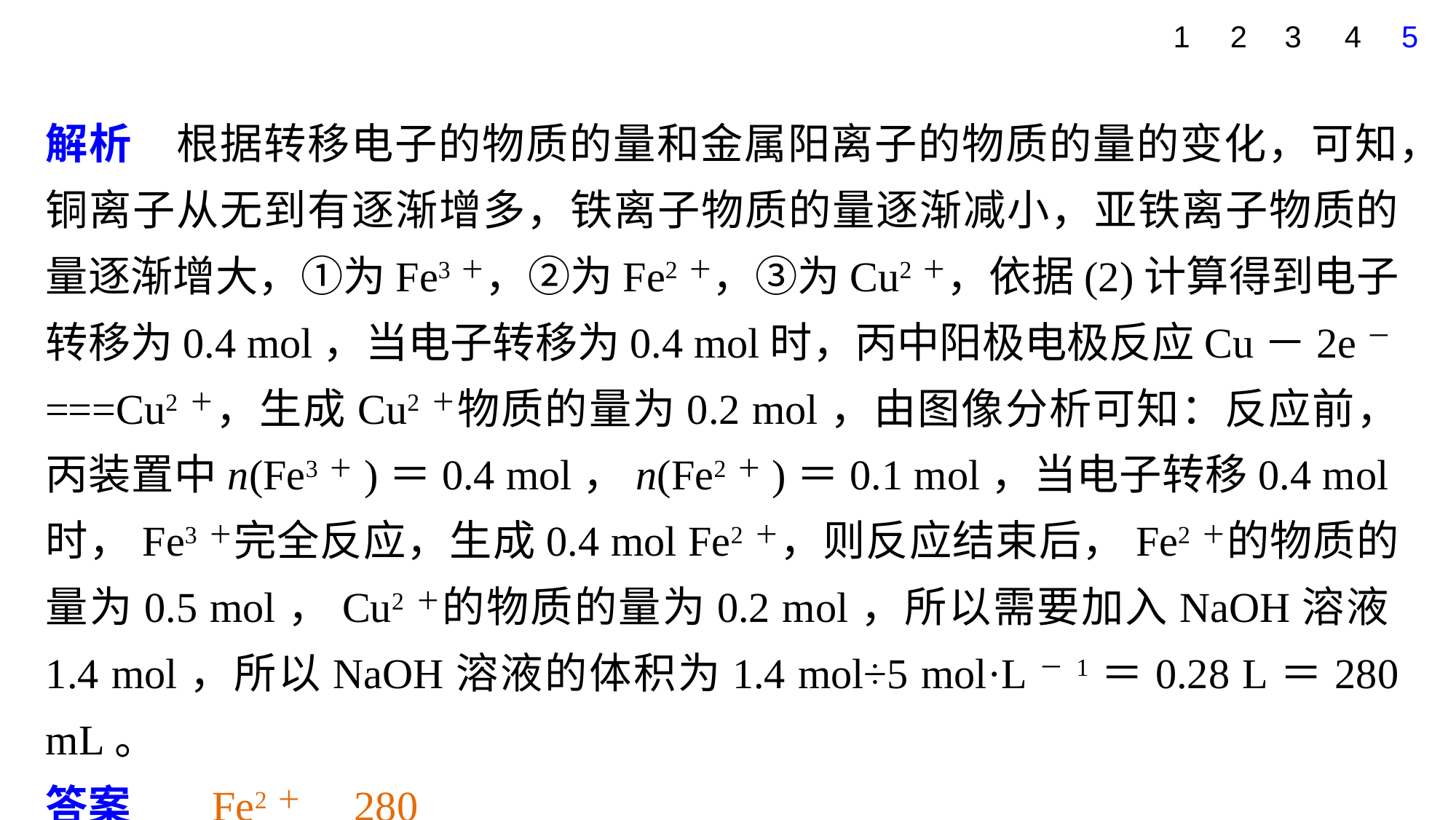

1
2
3
4
5
解析　根据转移电子的物质的量和金属阳离子的物质的量的变化，可知，铜离子从无到有逐渐增多，铁离子物质的量逐渐减小，亚铁离子物质的量逐渐增大，①为Fe3＋，②为Fe2＋，③为Cu2＋，依据(2)计算得到电子转移为0.4 mol，当电子转移为0.4 mol时，丙中阳极电极反应Cu－2e－===Cu2＋，生成Cu2＋物质的量为0.2 mol，由图像分析可知：反应前，丙装置中n(Fe3＋)＝0.4 mol，n(Fe2＋)＝0.1 mol，当电子转移0.4 mol时，Fe3＋完全反应，生成0.4 mol Fe2＋，则反应结束后，Fe2＋的物质的量为0.5 mol，Cu2＋的物质的量为0.2 mol，所以需要加入NaOH溶液1.4 mol，所以NaOH溶液的体积为1.4 mol÷5 mol·L－1＝0.28 L＝280 mL。
答案   　Fe2＋　280